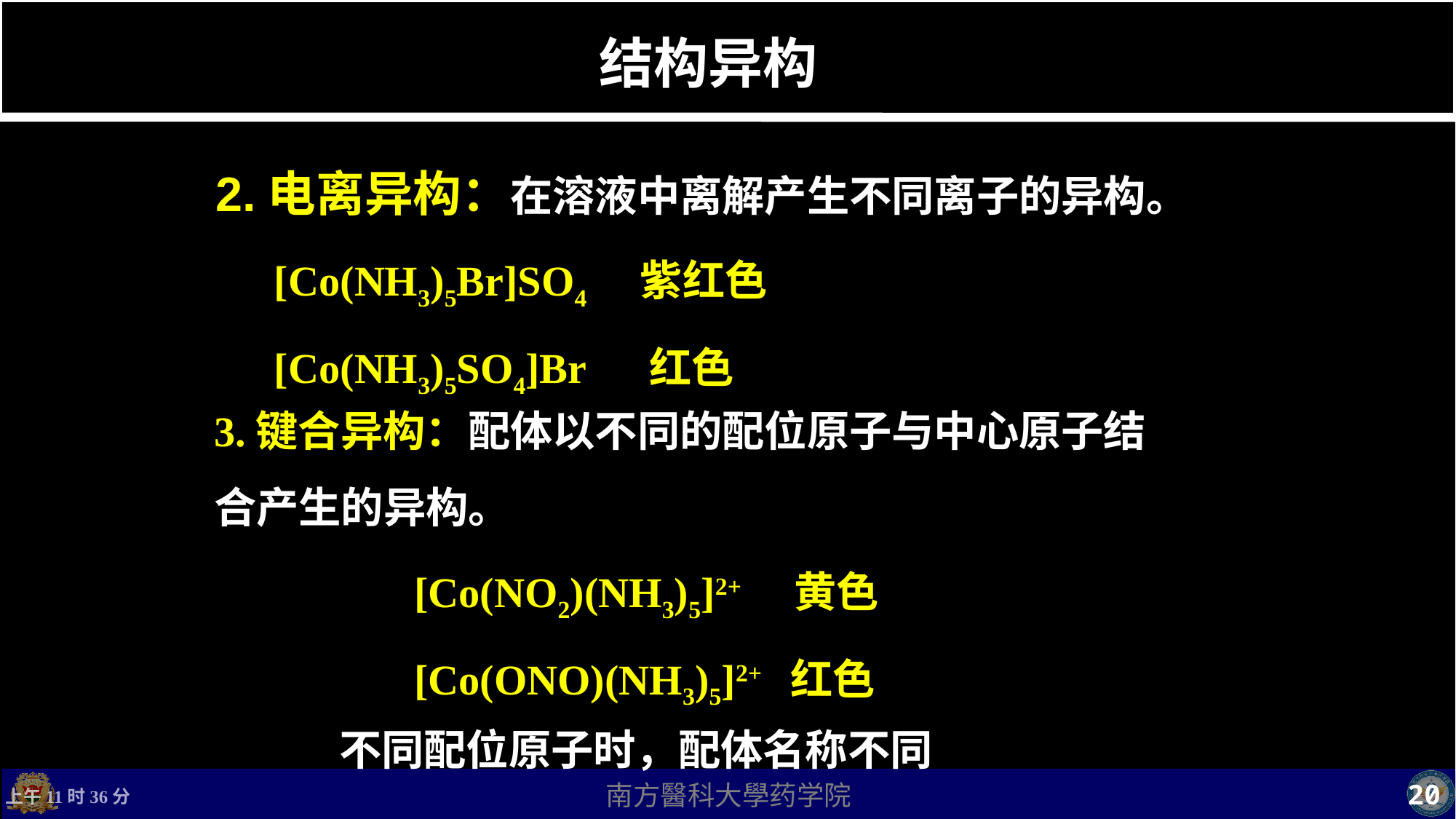

# 结构异构
2.电离异构：在溶液中离解产生不同离子的异构。
[Co(NH3)5Br]SO4       紫红色
[Co(NH3)5SO4]Br     红色
3.键合异构：配体以不同的配位原子与中心原子结合产生的异构。
[Co(NO2)(NH3)5]2+    黄色
[Co(ONO)(NH3)5]2+   红色
不同配位原子时，配体名称不同
上午11时36分
20